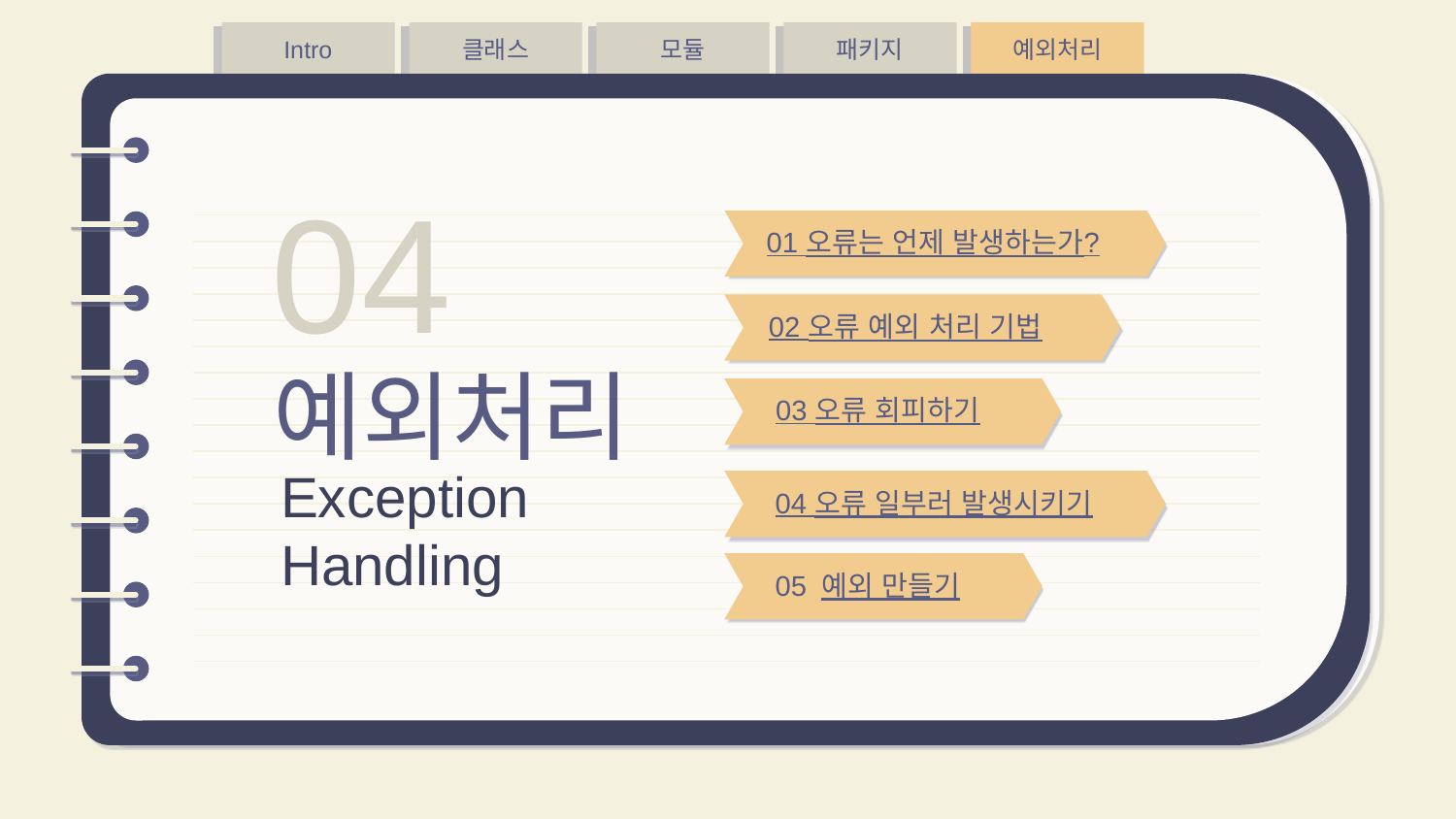

04

01 오류는 언제 발생하는가?

02 오류 예외 처리 기법
예외처리
Exception Handling

03 오류 회피하기

04 오류 일부러 발생시키기

05 예외 만들기